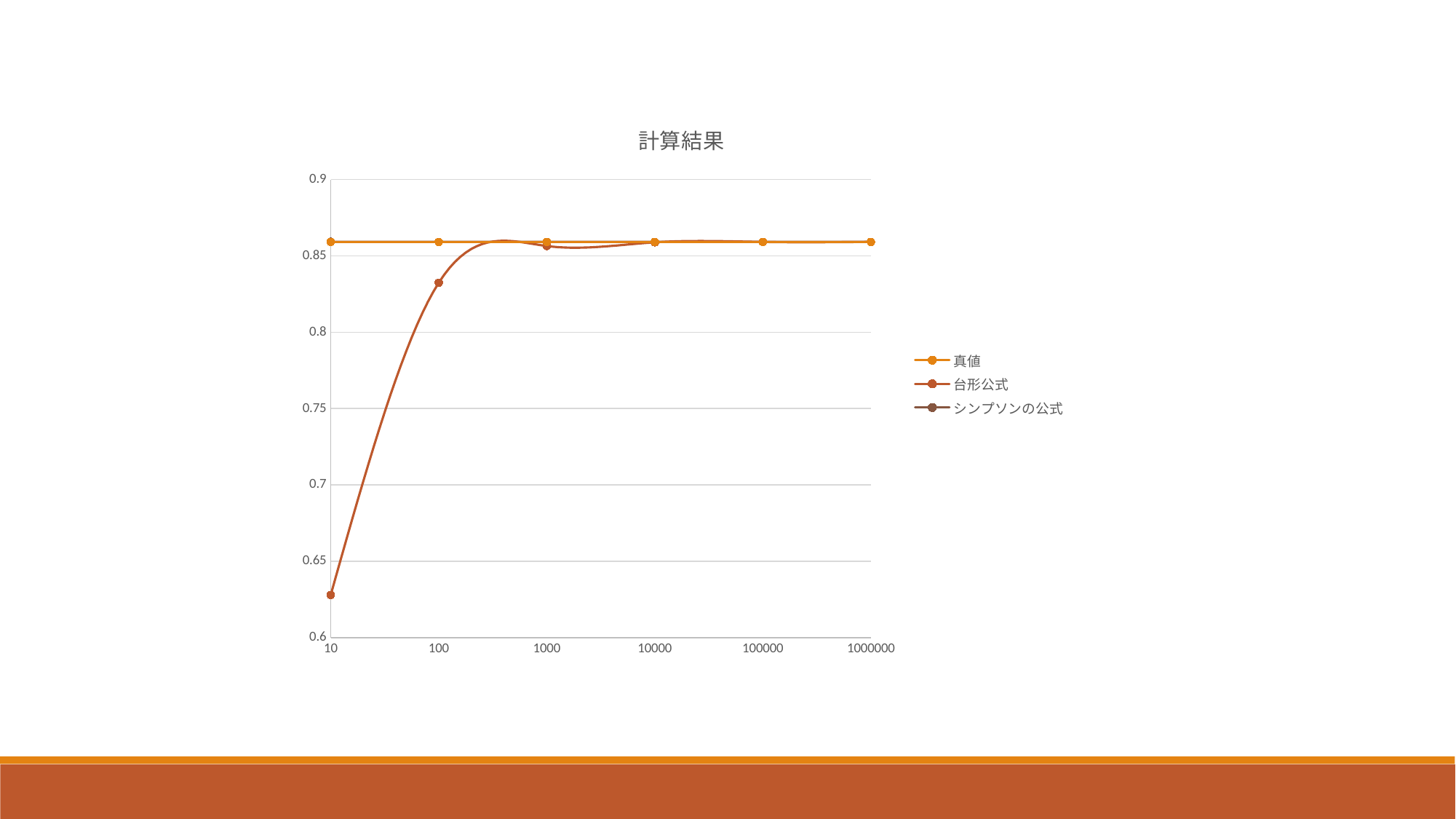

### Chart: 計算結果

| Category |  | 台形公式 | シンプソンの公式 |
|---|---|---|---|